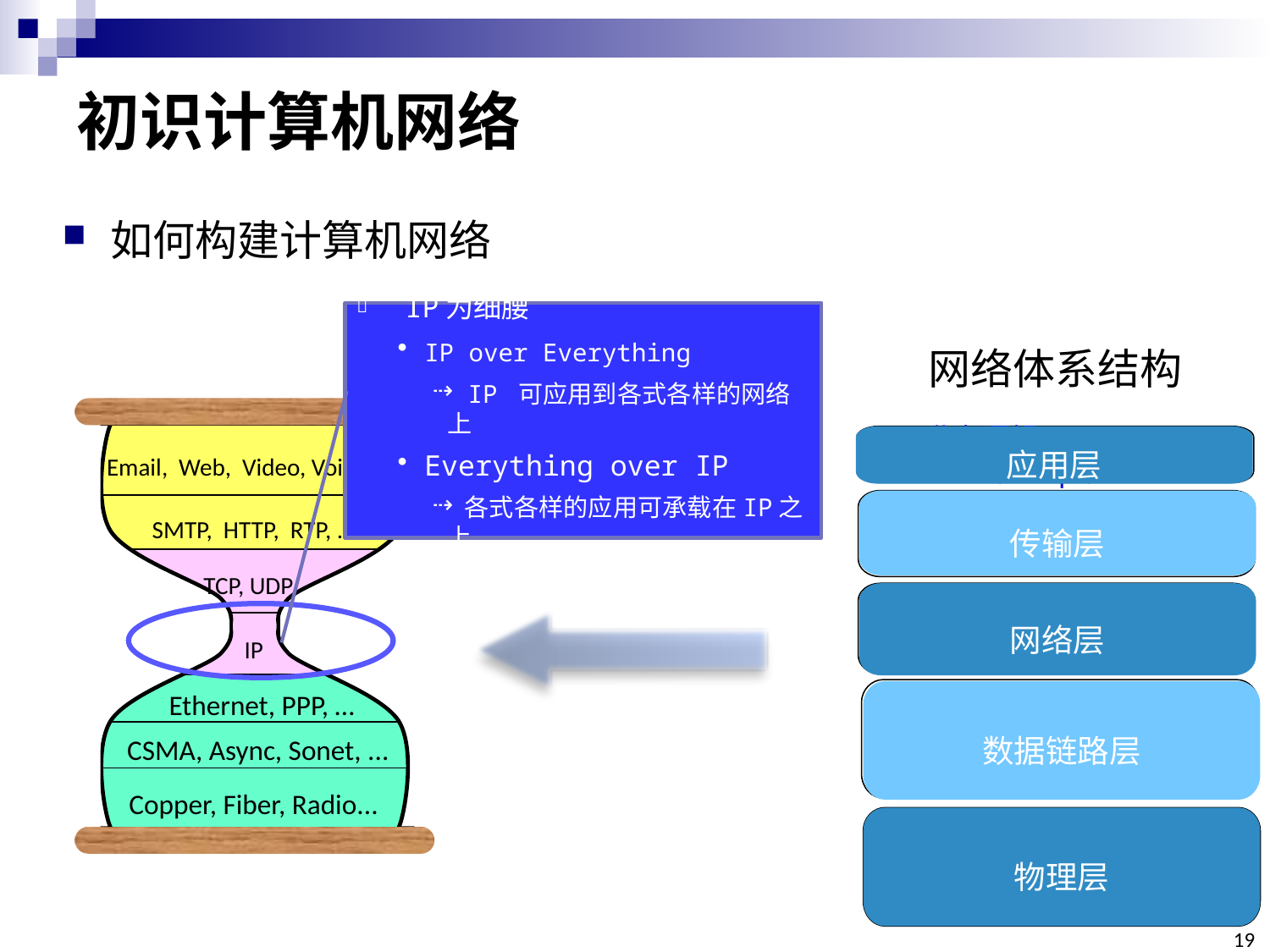

# 初识计算机网络
如何构建计算机网络
IP为细腰
 IP over Everything
 IP 可应用到各式各样的网络上
 Everything over IP
 各式各样的应用可承载在IP之上
网络体系结构

IP

Email,  Web,  Video, Voice, ...
SMTP,  HTTP,  RTP, ...
TCP, UDP
 Ethernet, PPP, …
CSMA, Async, Sonet, ...
Copper, Fiber, Radio...
应用层
业务逻辑：DNS、http、email
主机通信扩展到进程通信，具备通信控制能力
传输层
网络层
网络互联技术IP，实现全局路由，实现主机到主机的通信

实现可靠的点对点数据帧传输：介质访问/差错检测/可靠传输
数据链路层
处理链路上原始比特的传输：接口类型/信号编码/调制方式
物理层
19